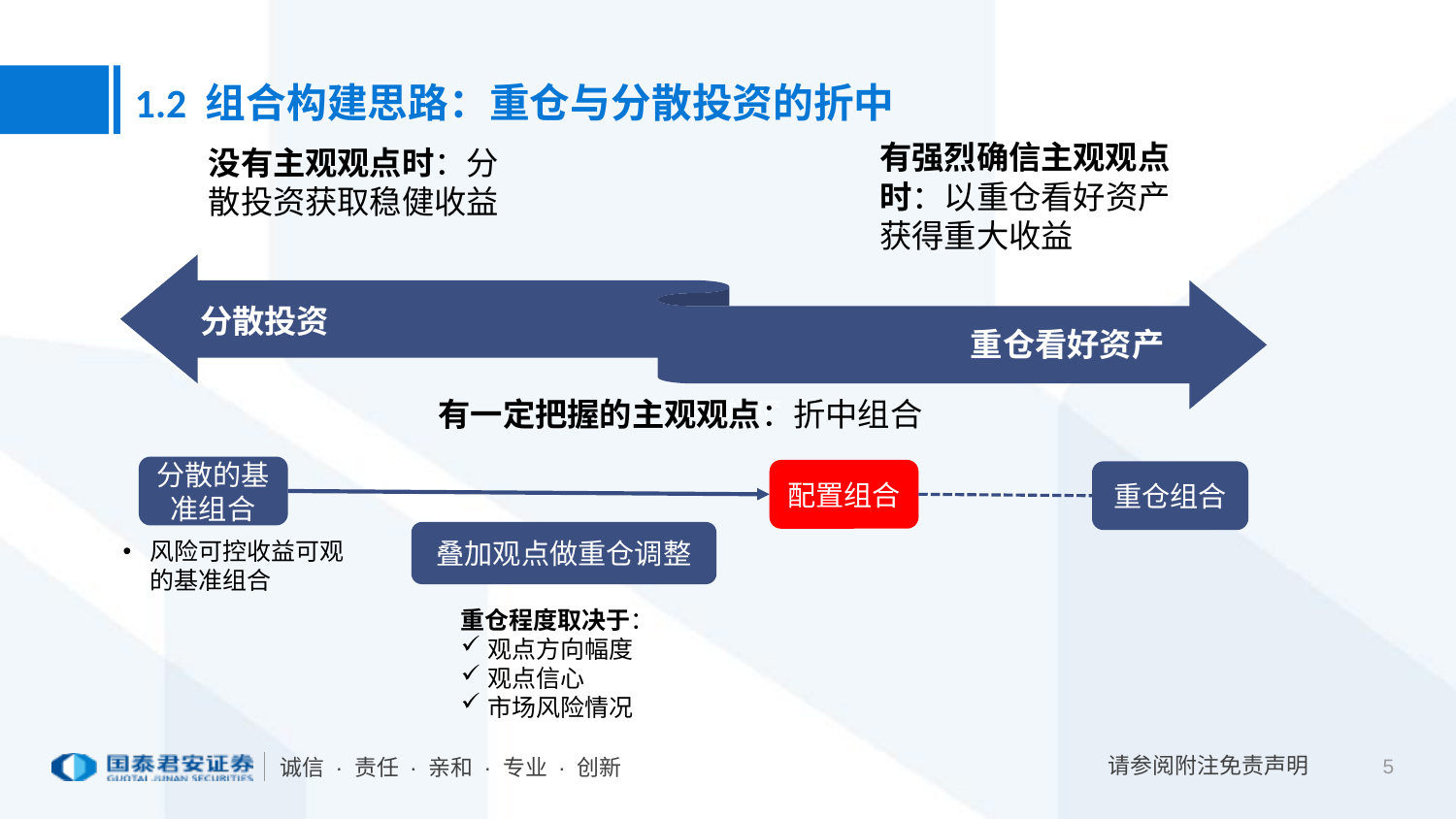

1.2 组合构建思路：重仓与分散投资的折中
有强烈确信主观观点时：以重仓看好资产获得重大收益
没有主观观点时：分散投资获取稳健收益
分散投资
重仓看好资产

重仓看好资产
有一定把握的主观观点：折中组合
分散的基准组合
配置组合
重仓组合
叠加观点做重仓调整
风险可控收益可观的基准组合
重仓程度取决于：
观点方向幅度
观点信心
市场风险情况